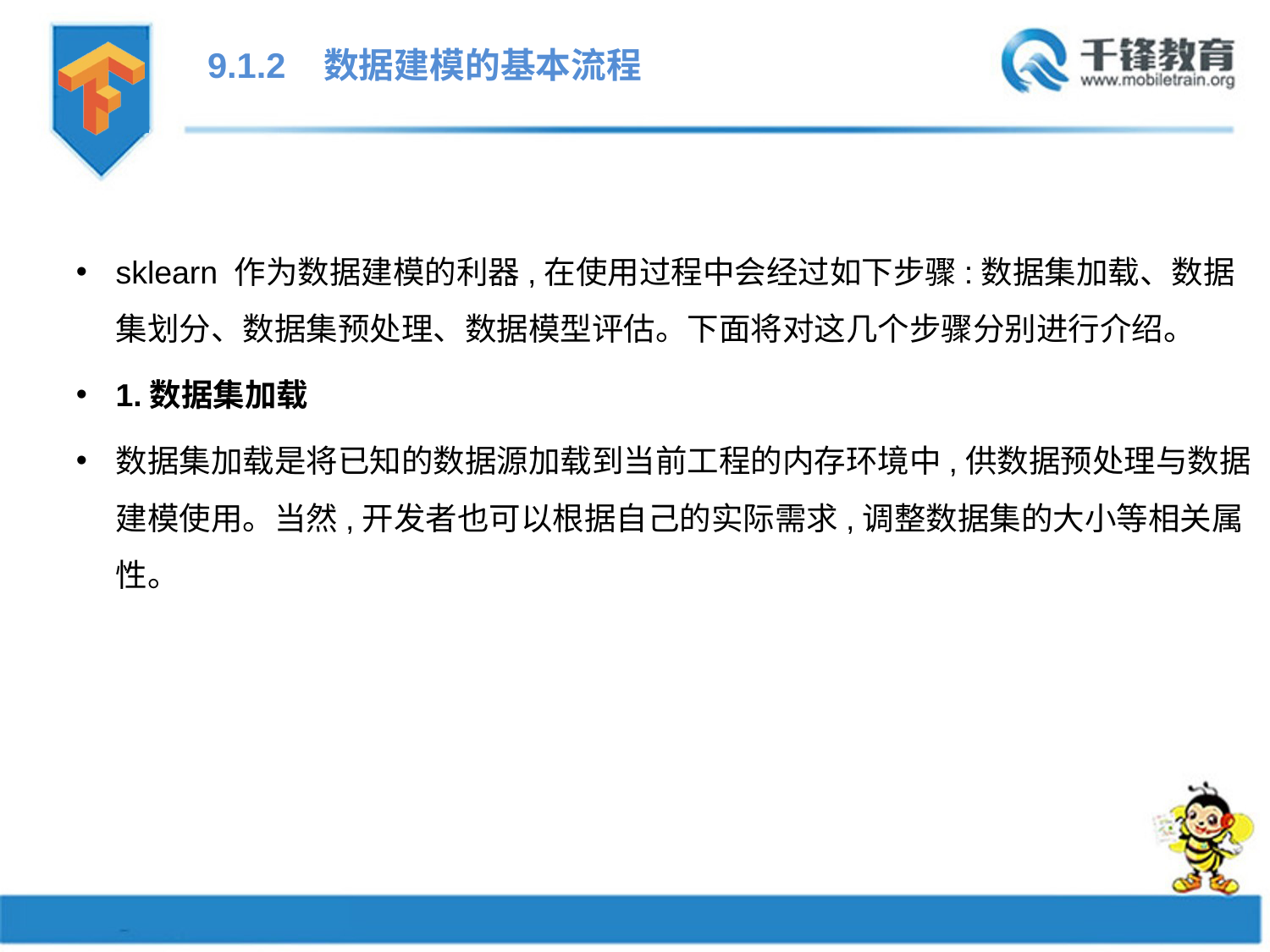

9.1.2   数据建模的基本流程
sklearn 作为数据建模的利器,在使用过程中会经过如下步骤:数据集加载、数据集划分、数据集预处理、数据模型评估。下面将对这几个步骤分别进行介绍。
1.数据集加载
数据集加载是将已知的数据源加载到当前工程的内存环境中,供数据预处理与数据建模使用。当然,开发者也可以根据自己的实际需求,调整数据集的大小等相关属性。